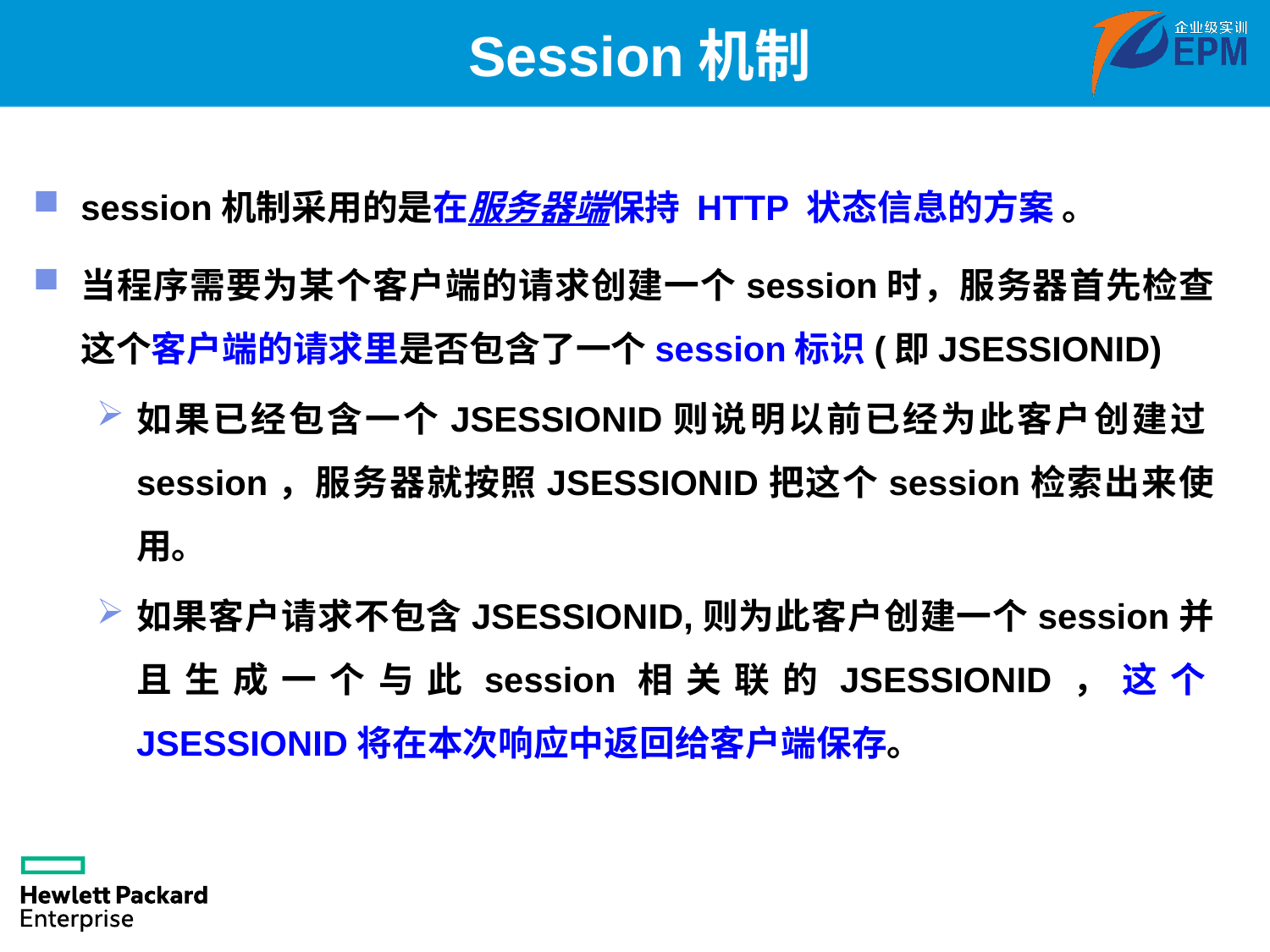

# Session机制
session机制采用的是在服务器端保持 HTTP 状态信息的方案 。
当程序需要为某个客户端的请求创建一个session时，服务器首先检查这个客户端的请求里是否包含了一个session标识(即JSESSIONID)
如果已经包含一个JSESSIONID则说明以前已经为此客户创建过session，服务器就按照JSESSIONID把这个session检索出来使用。
如果客户请求不包含JSESSIONID,则为此客户创建一个session并且生成一个与此session相关联的JSESSIONID，这个JSESSIONID将在本次响应中返回给客户端保存。